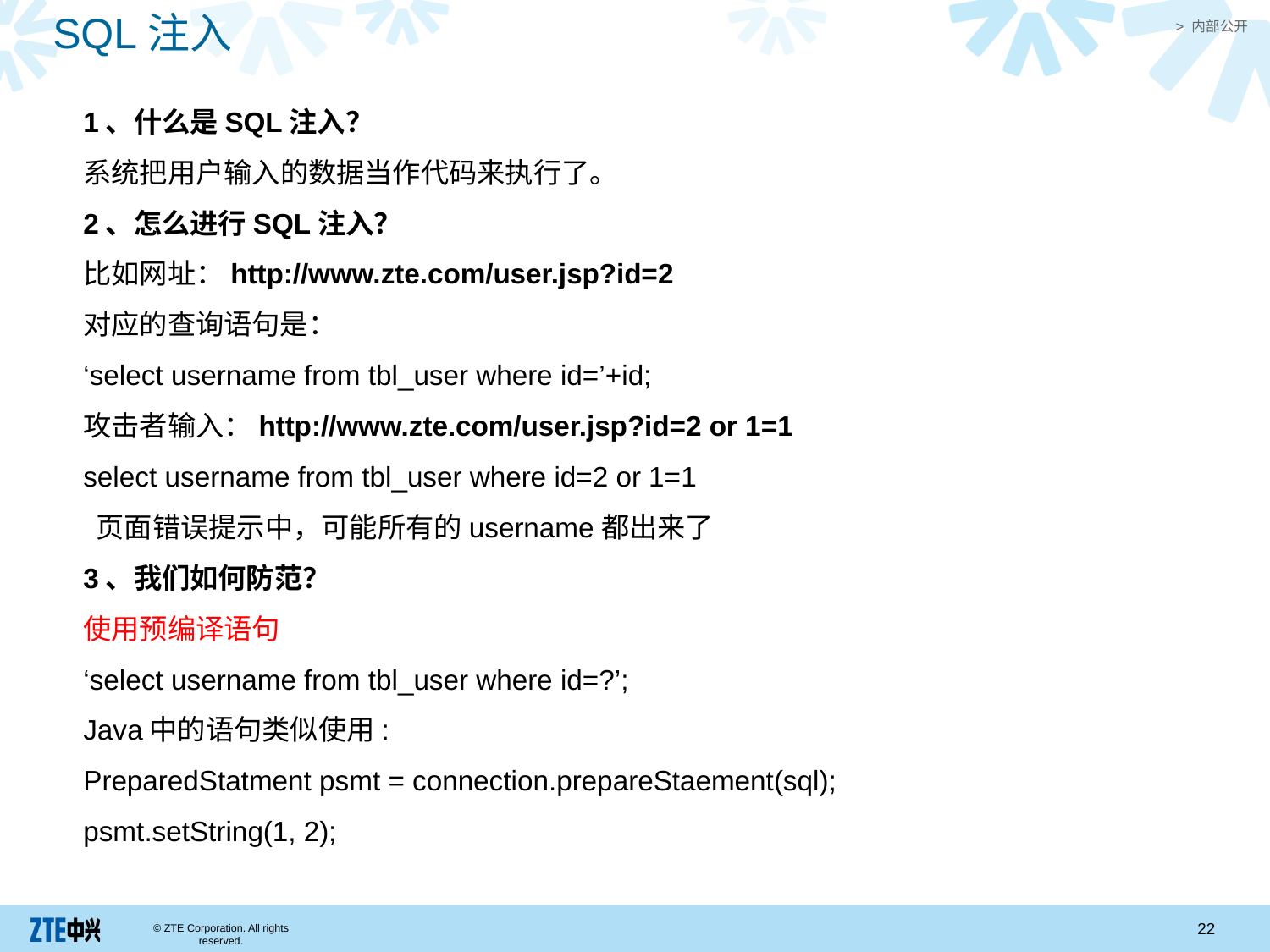

SQL注入
1、什么是SQL注入？
系统把用户输入的数据当作代码来执行了。
2、怎么进行SQL注入？
比如网址：http://www.zte.com/user.jsp?id=2
对应的查询语句是：
‘select username from tbl_user where id=’+id;
攻击者输入：http://www.zte.com/user.jsp?id=2 or 1=1
select username from tbl_user where id=2 or 1=1
 页面错误提示中，可能所有的username都出来了
3、我们如何防范？
使用预编译语句
‘select username from tbl_user where id=?’;
Java中的语句类似使用:
PreparedStatment psmt = connection.prepareStaement(sql);
psmt.setString(1, 2);
22